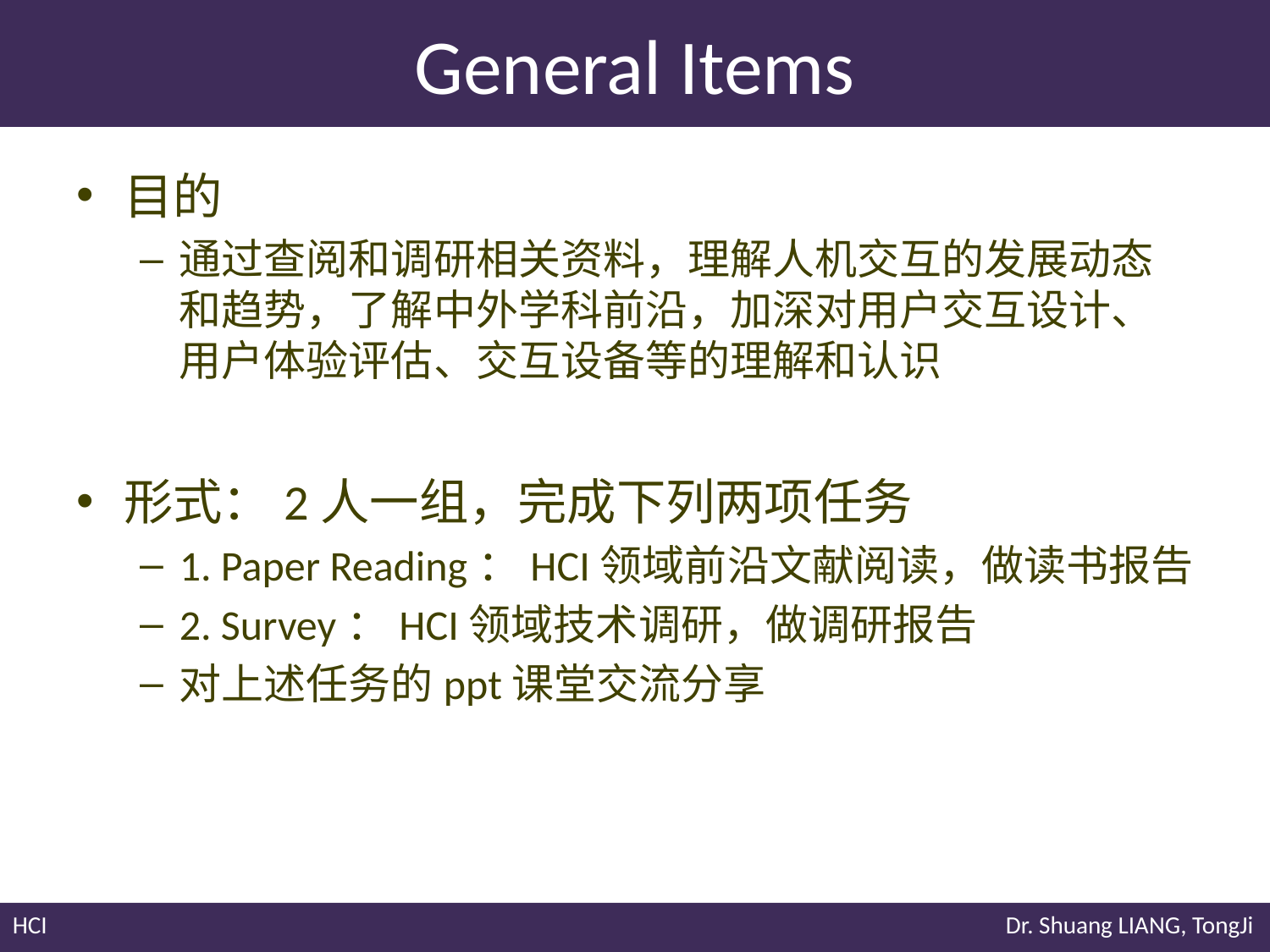

# General Items
目的
通过查阅和调研相关资料，理解人机交互的发展动态和趋势，了解中外学科前沿，加深对用户交互设计、用户体验评估、交互设备等的理解和认识

形式：2人一组，完成下列两项任务
1. Paper Reading：HCI领域前沿文献阅读，做读书报告
2. Survey：HCI领域技术调研，做调研报告
对上述任务的ppt课堂交流分享
HCI							                   Dr. Shuang LIANG, TongJi